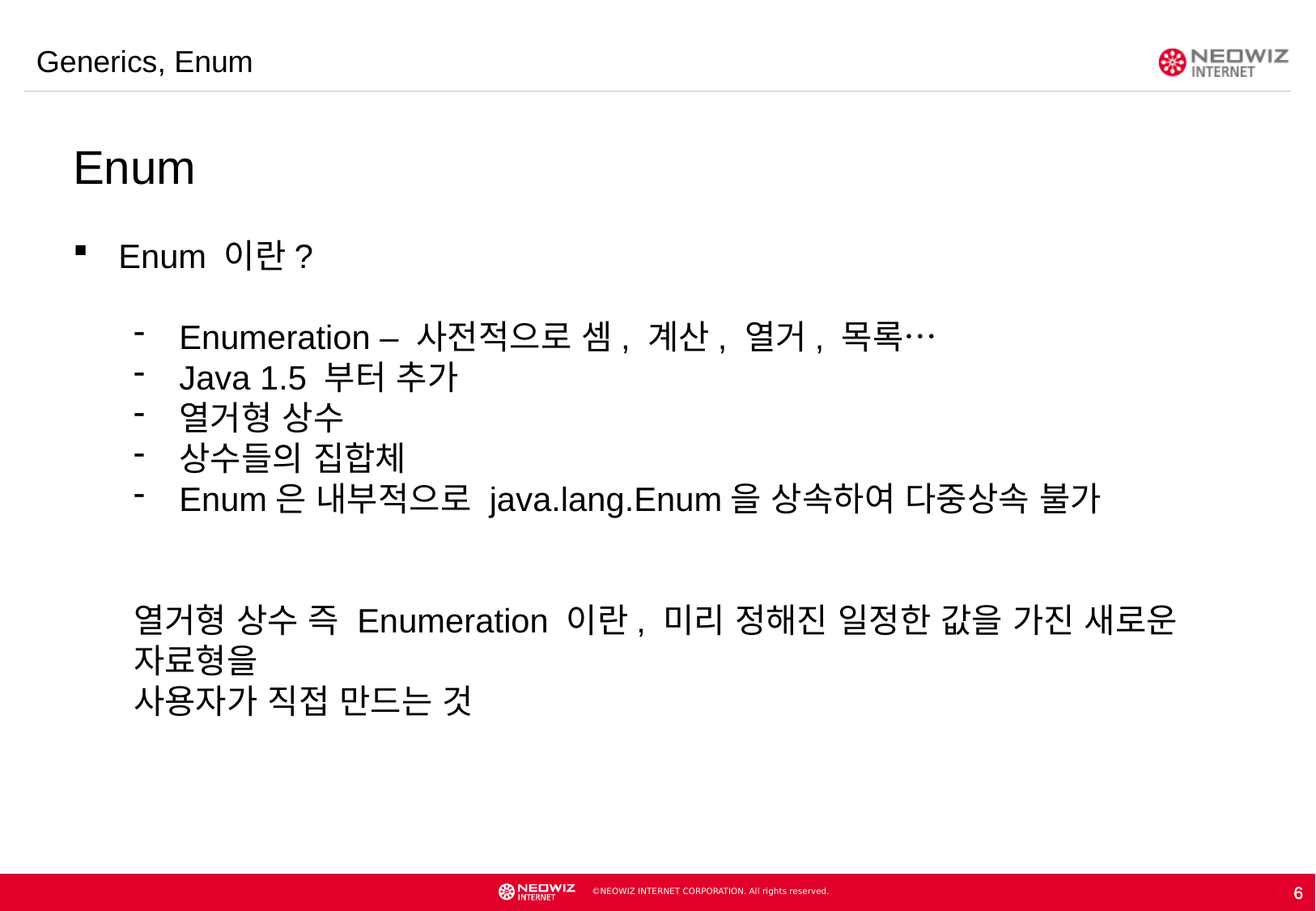

Generics, Enum

Enum

Enum 이란?

Enumeration – 사전적으로 셈, 계산, 열거, 목록…
Java 1.5 부터 추가
열거형 상수
상수들의 집합체
Enum은 내부적으로 java.lang.Enum을 상속하여 다중상속 불가

열거형 상수 즉 Enumeration 이란, 미리 정해진 일정한 값을 가진 새로운 자료형을
사용자가 직접 만드는 것
6
6
6